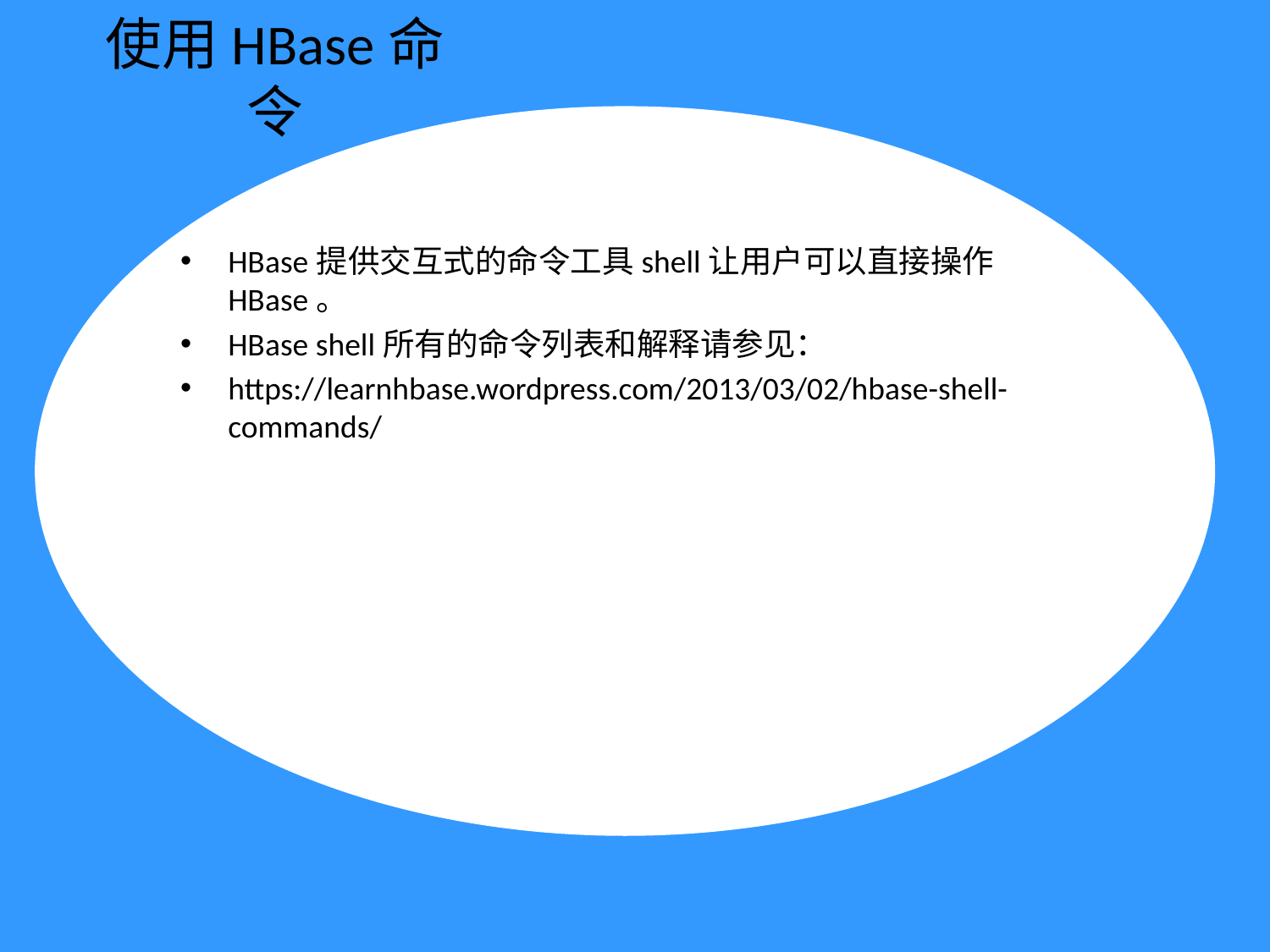

# 使用HBase命令
HBase提供交互式的命令工具shell让用户可以直接操作HBase。
HBase shell所有的命令列表和解释请参见：
https://learnhbase.wordpress.com/2013/03/02/hbase-shell-commands/